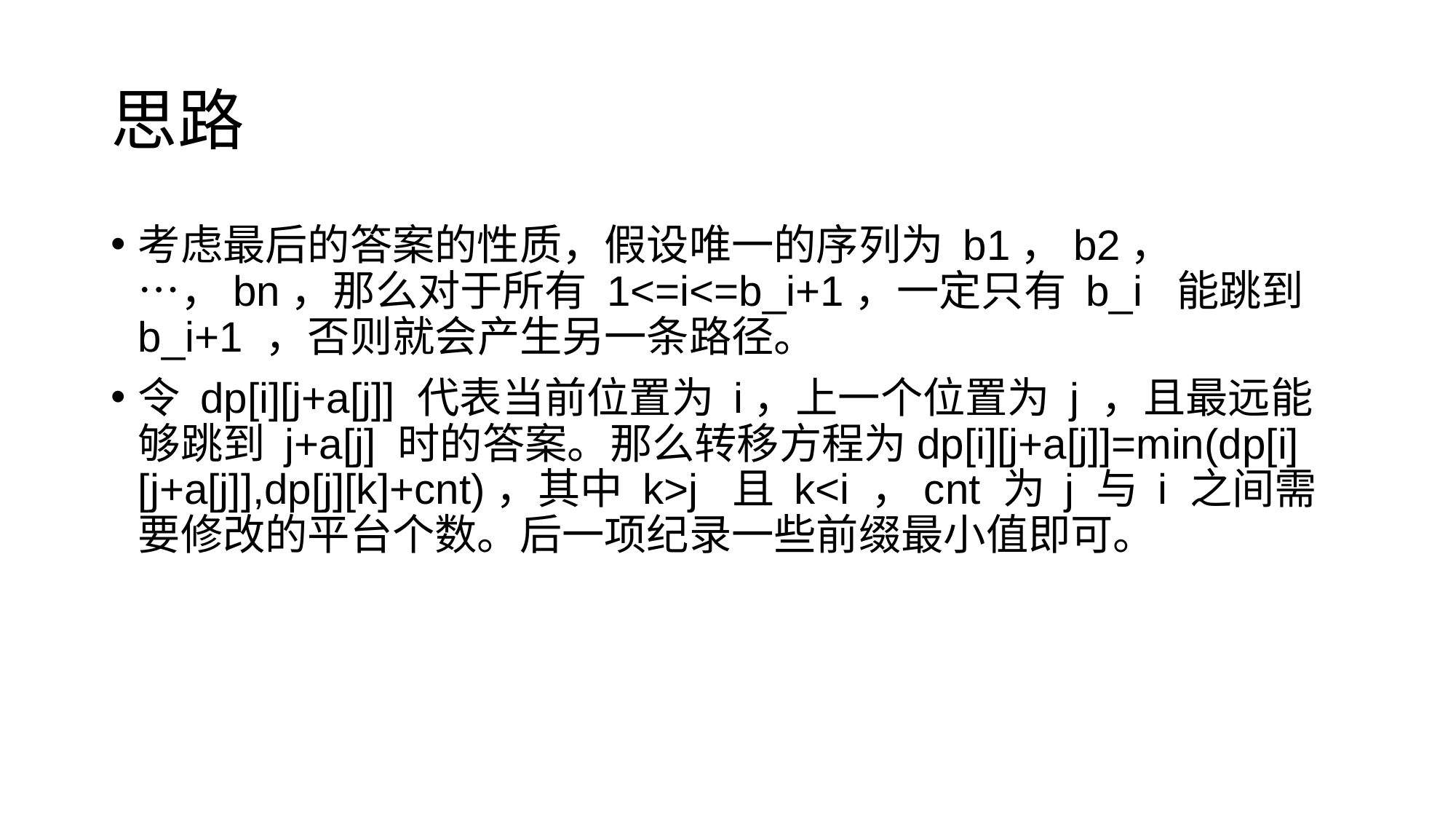

# 思路
考虑最后的答案的性质，假设唯一的序列为 b1，b2，…，bn，那么对于所有 1<=i<=b_i+1，一定只有 b_i  能跳到 b_i+1 ，否则就会产生另一条路径。
令 dp[i][j+a[j]] 代表当前位置为 i，上一个位置为 j ，且最远能够跳到 j+a[j] 时的答案。那么转移方程为dp[i][j+a[j]]=min(dp[i][j+a[j]],dp[j][k]+cnt)，其中 k>j  且 k<i ，cnt 为 j 与 i 之间需要修改的平台个数。后一项纪录一些前缀最小值即可。